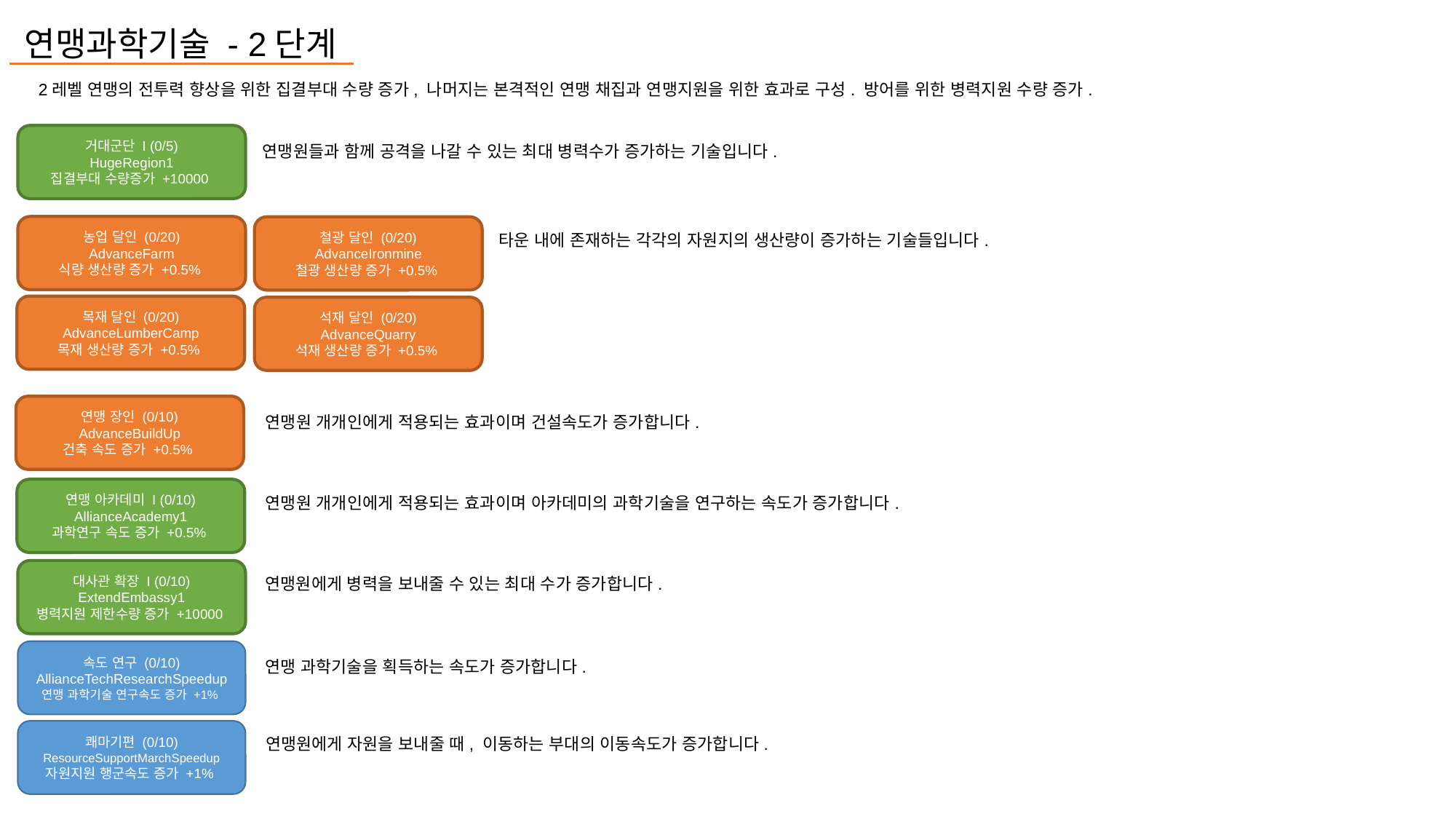

연맹과학기술 - 2단계
2레벨 연맹의 전투력 향상을 위한 집결부대 수량 증가, 나머지는 본격적인 연맹 채집과 연맹지원을 위한 효과로 구성. 방어를 위한 병력지원 수량 증가.
거대군단 I (0/5)
HugeRegion1
집결부대 수량증가 +10000
연맹원들과 함께 공격을 나갈 수 있는 최대 병력수가 증가하는 기술입니다.
타운 내에 존재하는 각각의 자원지의 생산량이 증가하는 기술들입니다.
농업 달인 (0/20)
AdvanceFarm
식량 생산량 증가 +0.5%
철광 달인 (0/20)
AdvanceIronmine
철광 생산량 증가 +0.5%
목재 달인 (0/20)
AdvanceLumberCamp
목재 생산량 증가 +0.5%
석재 달인 (0/20)
AdvanceQuarry
석재 생산량 증가 +0.5%
연맹 장인 (0/10)
AdvanceBuildUp
건축 속도 증가 +0.5%
연맹원 개개인에게 적용되는 효과이며 건설속도가 증가합니다.
연맹원 개개인에게 적용되는 효과이며 아카데미의 과학기술을 연구하는 속도가 증가합니다.
연맹 아카데미 I (0/10)
AllianceAcademy1
과학연구 속도 증가 +0.5%
연맹원에게 병력을 보내줄 수 있는 최대 수가 증가합니다.
대사관 확장 I (0/10)
ExtendEmbassy1
병력지원 제한수량 증가 +10000
속도 연구 (0/10)
AllianceTechResearchSpeedup
연맹 과학기술 연구속도 증가 +1%
연맹 과학기술을 획득하는 속도가 증가합니다.
연맹원에게 자원을 보내줄 때, 이동하는 부대의 이동속도가 증가합니다.
쾌마기편 (0/10)
ResourceSupportMarchSpeedup
자원지원 행군속도 증가 +1%